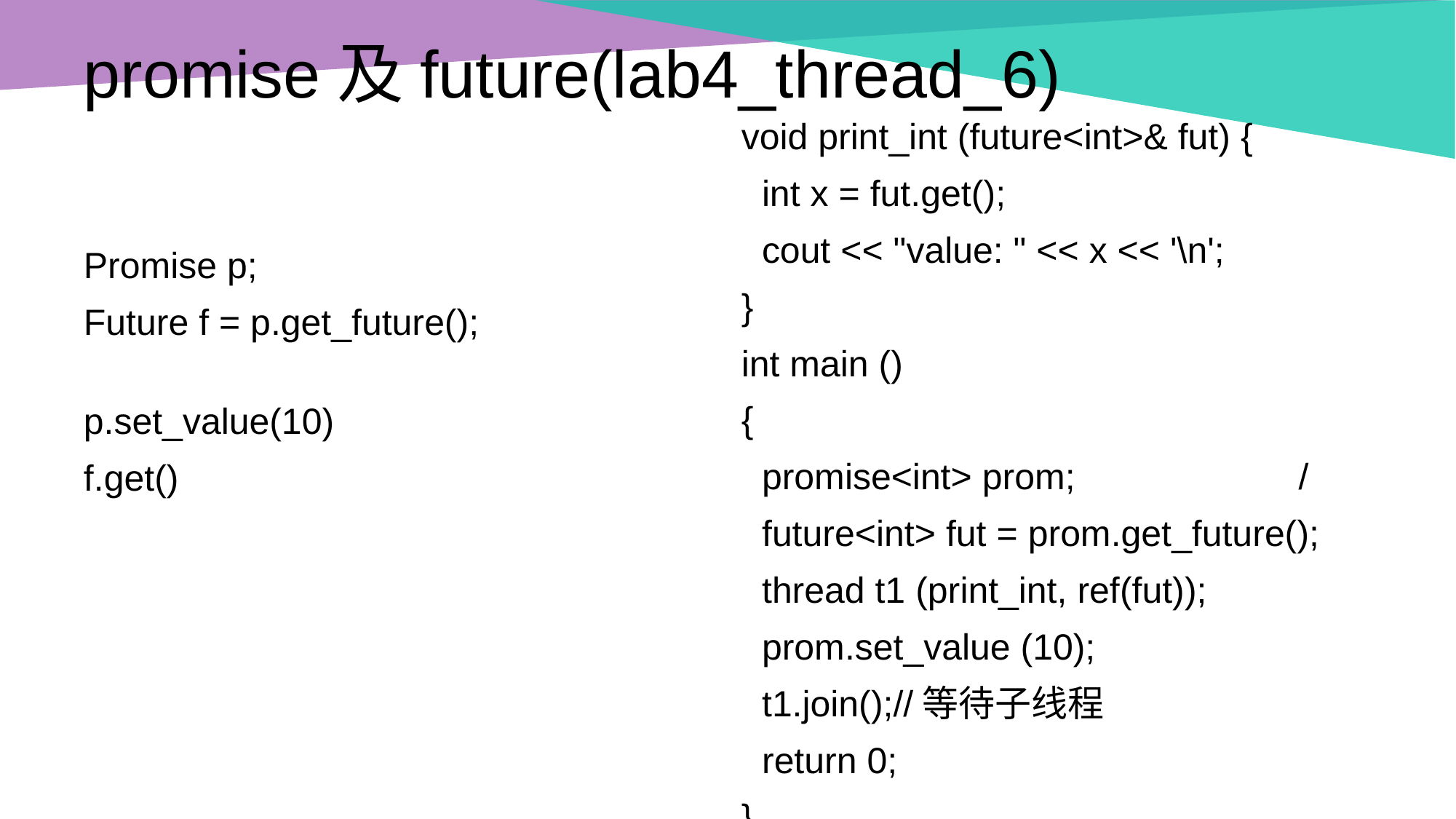

promise及future(lab4_thread_6)
void print_int (future<int>& fut) {
  int x = fut.get();
  cout << "value: " << x << '\n';
}
int main ()
{
  promise<int> prom;                      /
  future<int> fut = prom.get_future();
  thread t1 (print_int, ref(fut));
  prom.set_value (10);
  t1.join();//等待子线程
  return 0;
}

Promise p;
Future f = p.get_future();

p.set_value(10)
f.get()